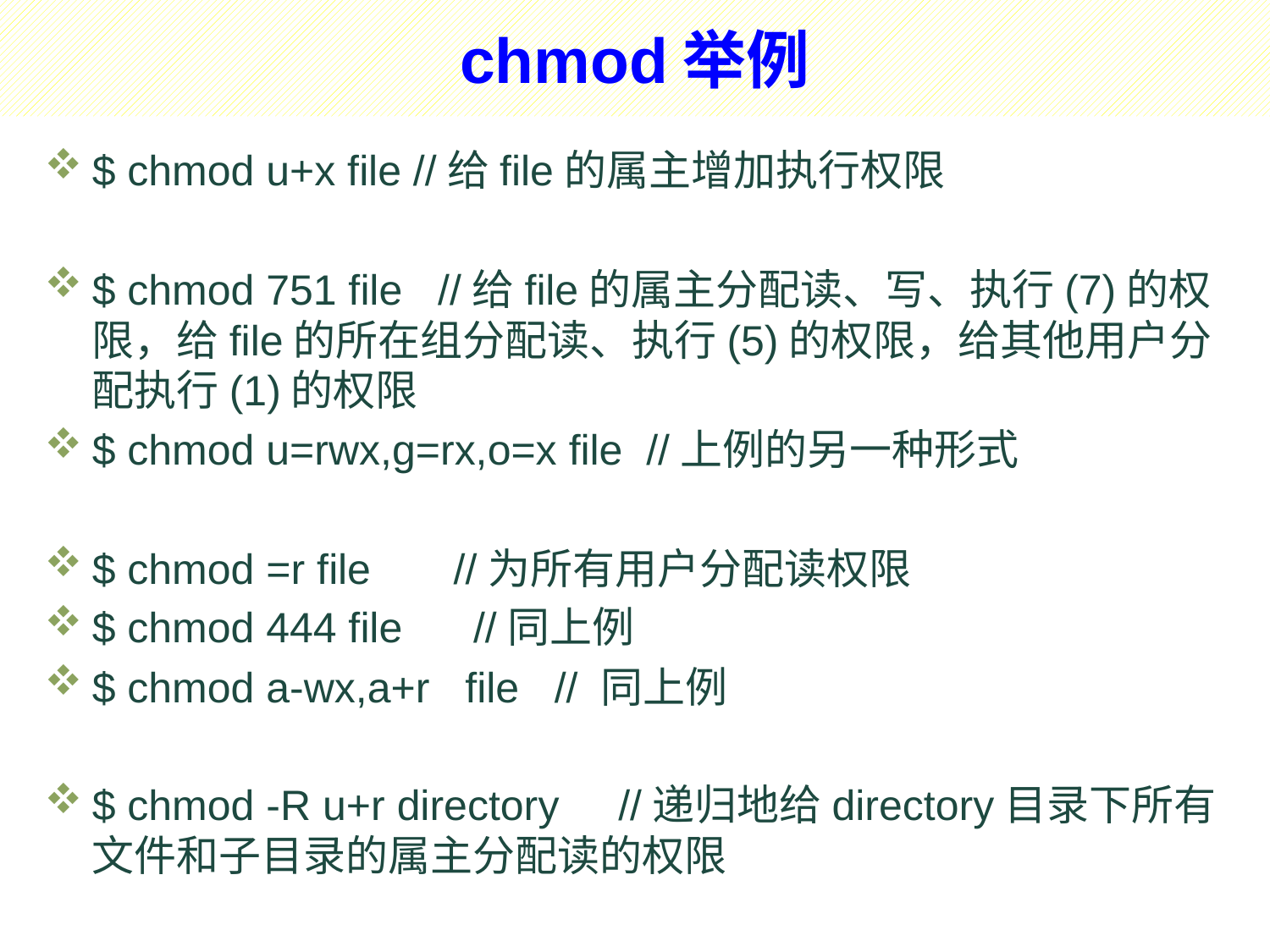

# chmod举例
$ chmod u+x file //给file的属主增加执行权限

$ chmod 751 file   //给file的属主分配读、写、执行(7)的权限，给file的所在组分配读、执行(5)的权限，给其他用户分配执行(1)的权限
$ chmod u=rwx,g=rx,o=x file  //上例的另一种形式

$ chmod =r file       //为所有用户分配读权限
$ chmod 444 file      //同上例
$ chmod a-wx,a+r   file   // 同上例

$ chmod -R u+r directory     //递归地给directory目录下所有文件和子目录的属主分配读的权限